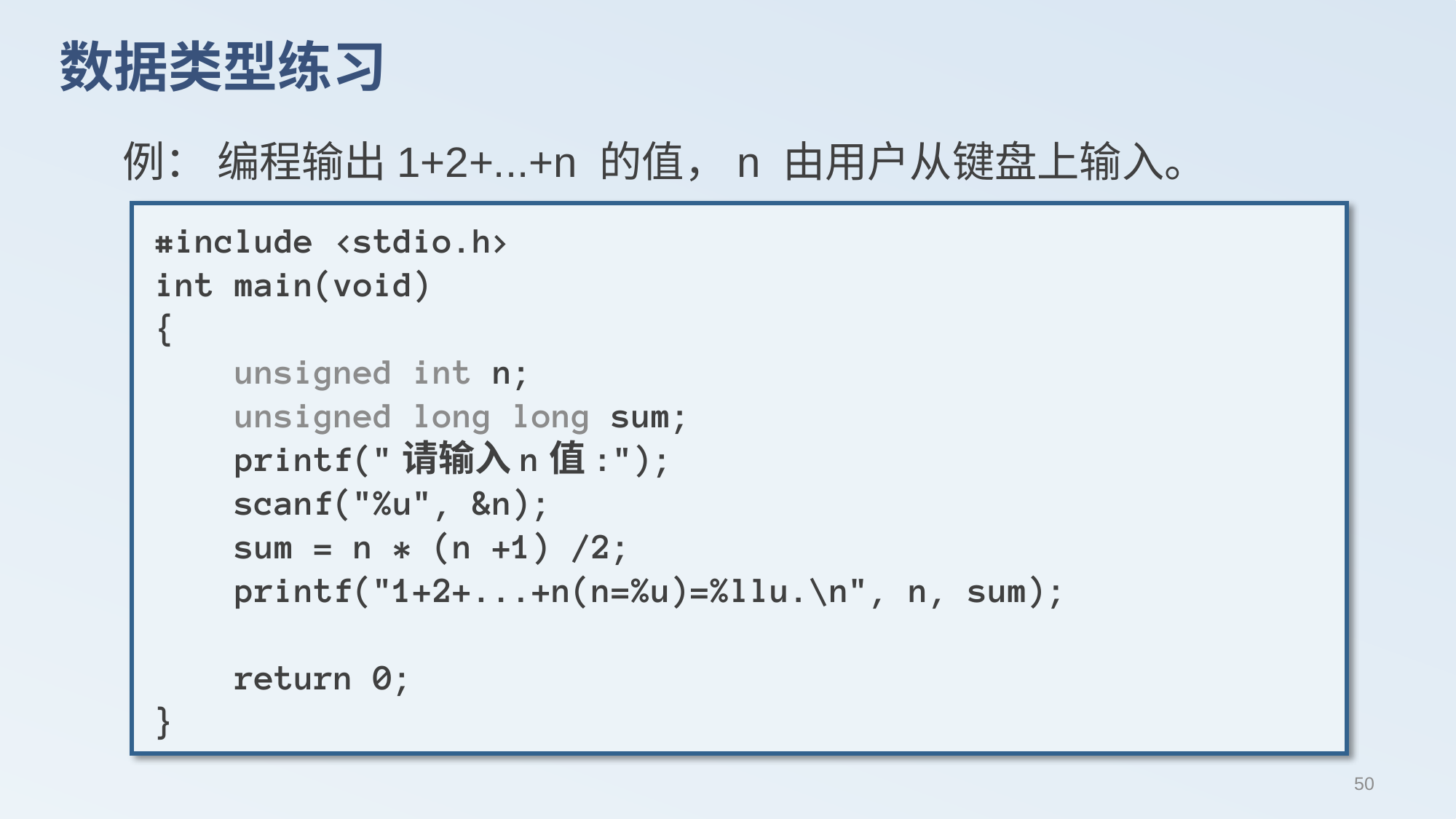

# 数据类型练习
例： 编程输出1+2+...+n 的值，n 由用户从键盘上输入。
#include <stdio.h>
int main(void)
{
    unsigned int n;
    unsigned long long sum;
    printf("请输入n值:");
    scanf("%u", &n);
    sum = n * (n +1) /2;
    printf("1+2+...+n(n=%u)=%llu.\n", n, sum);

    return 0;
}